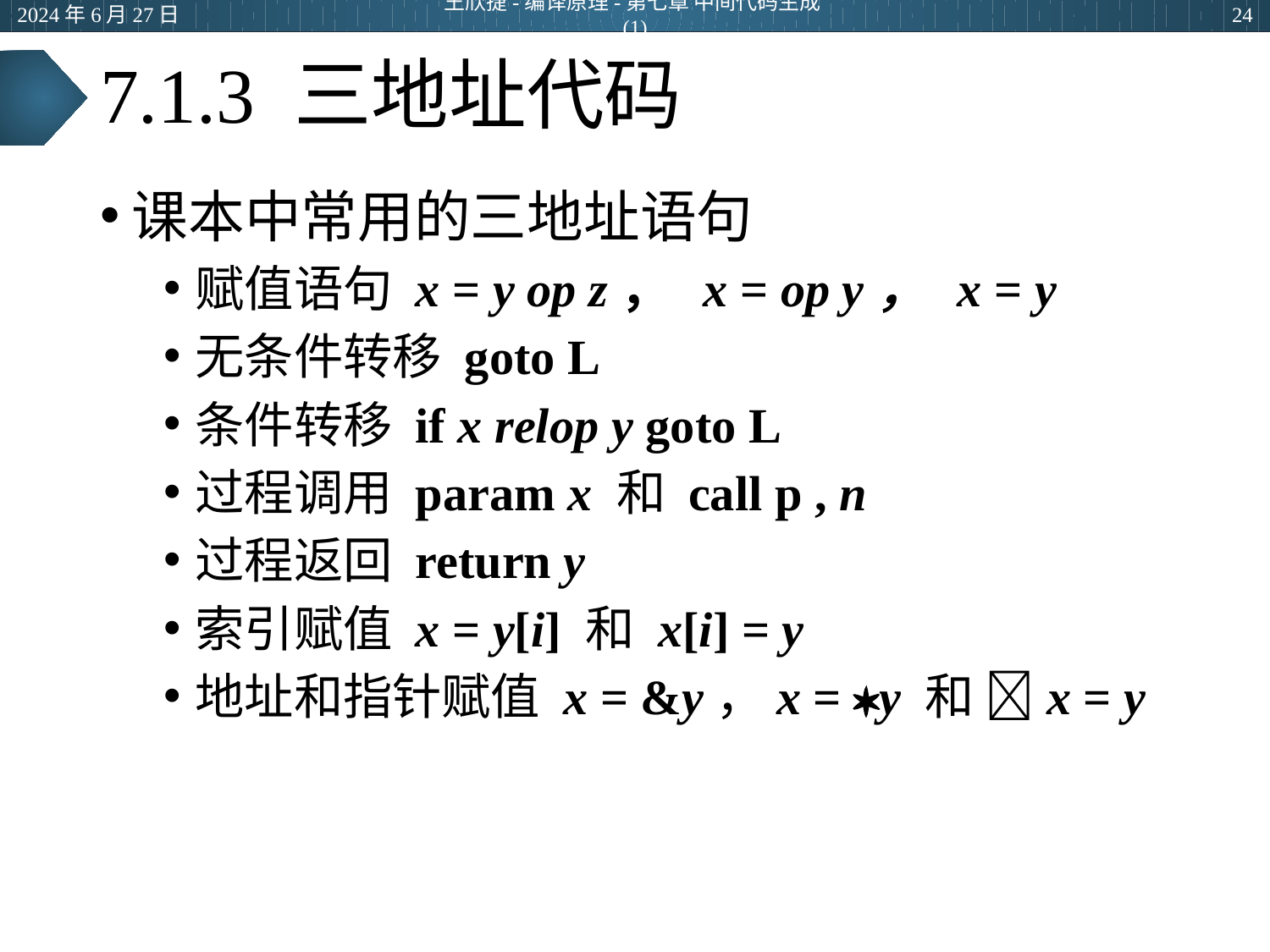

2024年6月27日
王欣捷-编译原理-第七章 中间代码生成(1)
24
# 7.1.3 三地址代码
课本中常用的三地址语句
赋值语句 x = y op z， 	x = op y， 	x = y
无条件转移 goto L
条件转移 if x relop y goto L
过程调用 param x 和 call p , n
过程返回 return y
索引赋值 x = y[i] 和 x[i] = y
地址和指针赋值 x = &y，x = ∗y 和 ∗x = y